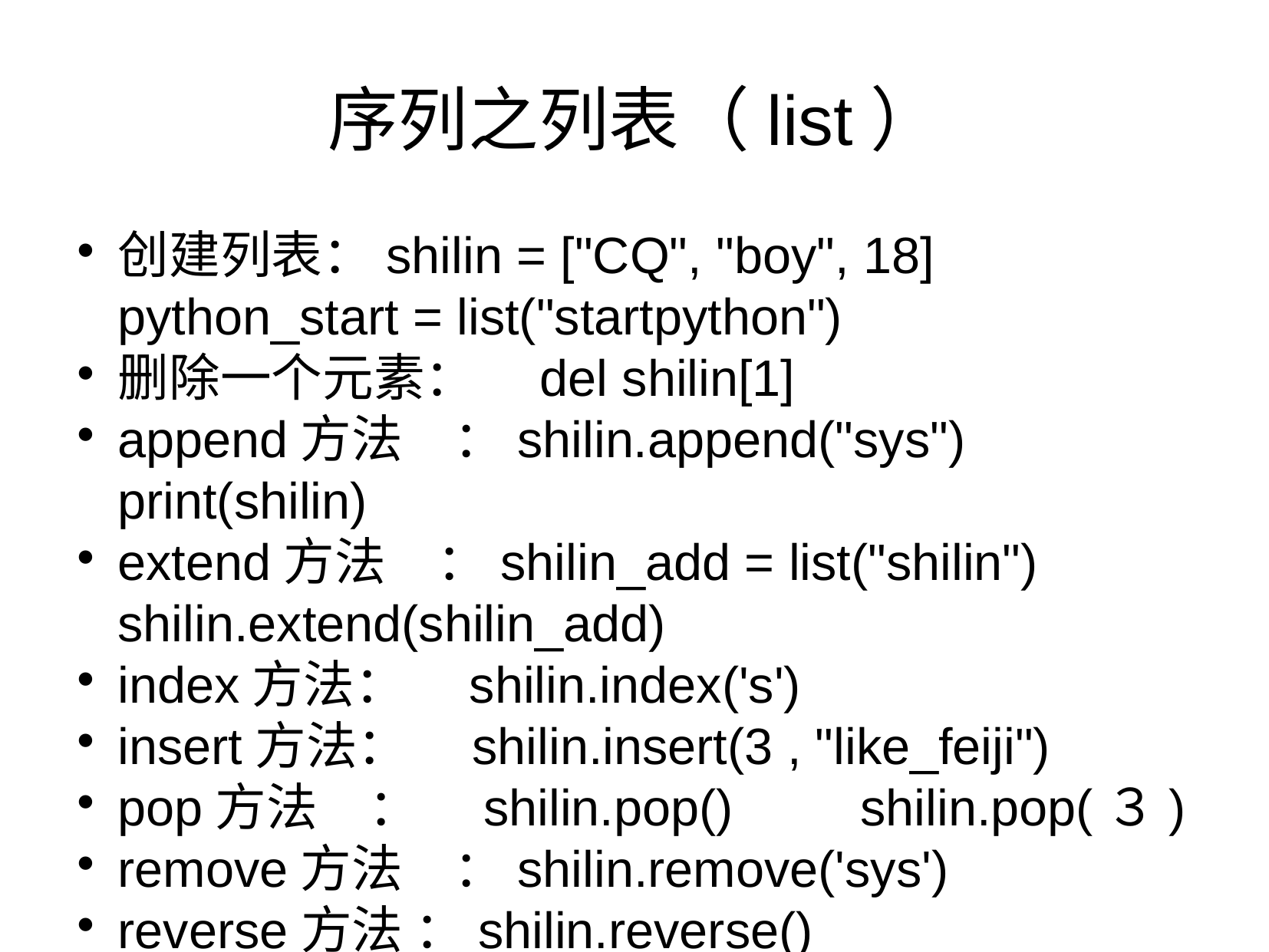

序列之列表（list）
创建列表：shilin = ["CQ", "boy", 18]  python_start = list("startpython")
删除一个元素：　del shilin[1]
append方法　：shilin.append("sys")   print(shilin)
extend方法　：shilin_add = list("shilin")  shilin.extend(shilin_add)
index方法：　shilin.index('s')
insert方法：　shilin.insert(3 , "like_feiji")
pop方法　：　shilin.pop()　　shilin.pop(３)
remove方法　：shilin.remove('sys')
reverse方法 ：shilin.reverse()
sort方法： shilin.sort()